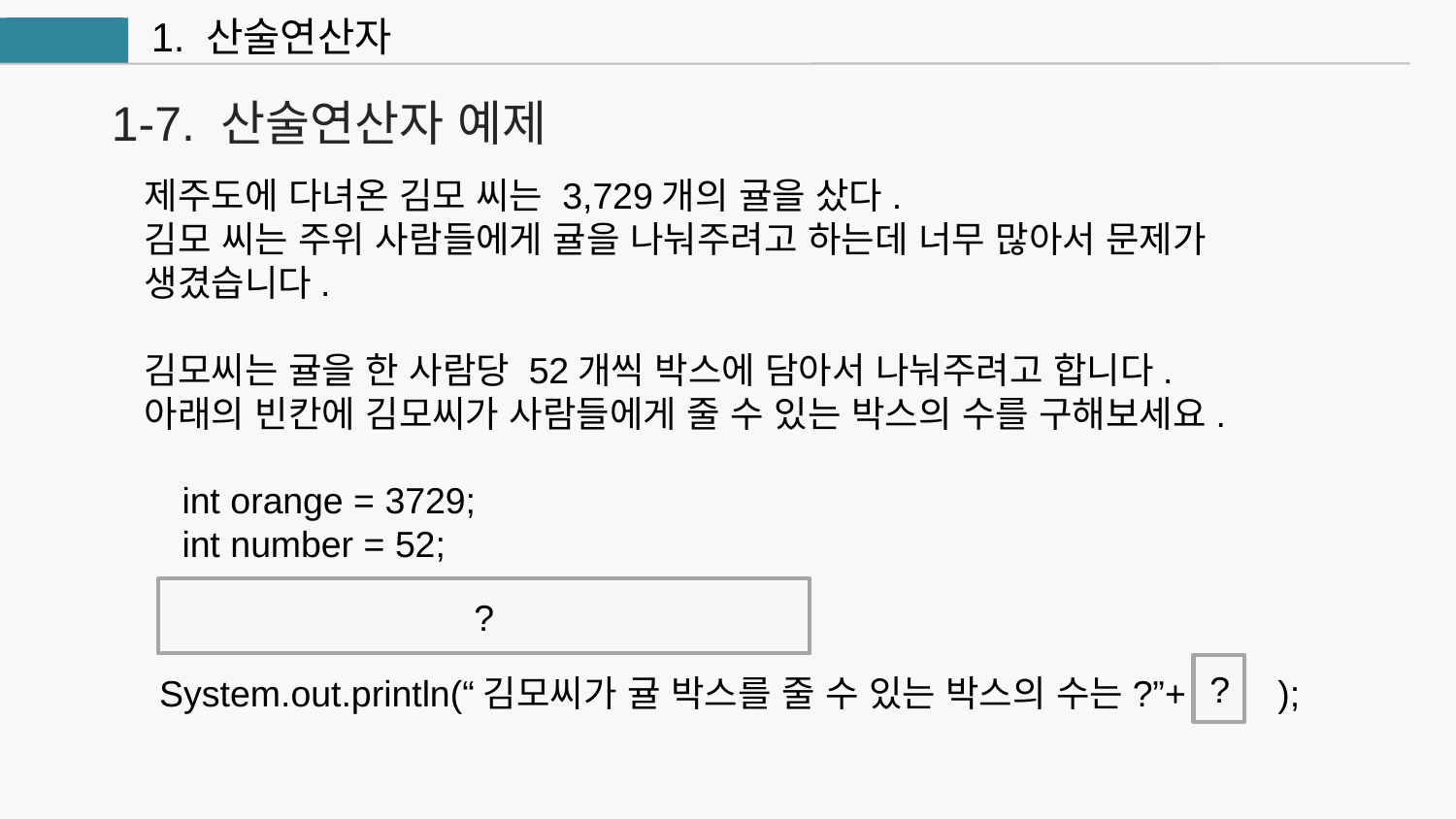

1. 산술연산자

연산자
1-7. 산술연산자 예제
제주도에 다녀온 김모 씨는 3,729개의 귤을 샀다.
김모 씨는 주위 사람들에게 귤을 나눠주려고 하는데 너무 많아서 문제가
생겼습니다.

김모씨는 귤을 한 사람당 52개씩 박스에 담아서 나눠주려고 합니다.
아래의 빈칸에 김모씨가 사람들에게 줄 수 있는 박스의 수를 구해보세요.
int orange = 3729;
int number = 52;
?
?
System.out.println(“김모씨가 귤 박스를 줄 수 있는 박스의 수는?”+         );